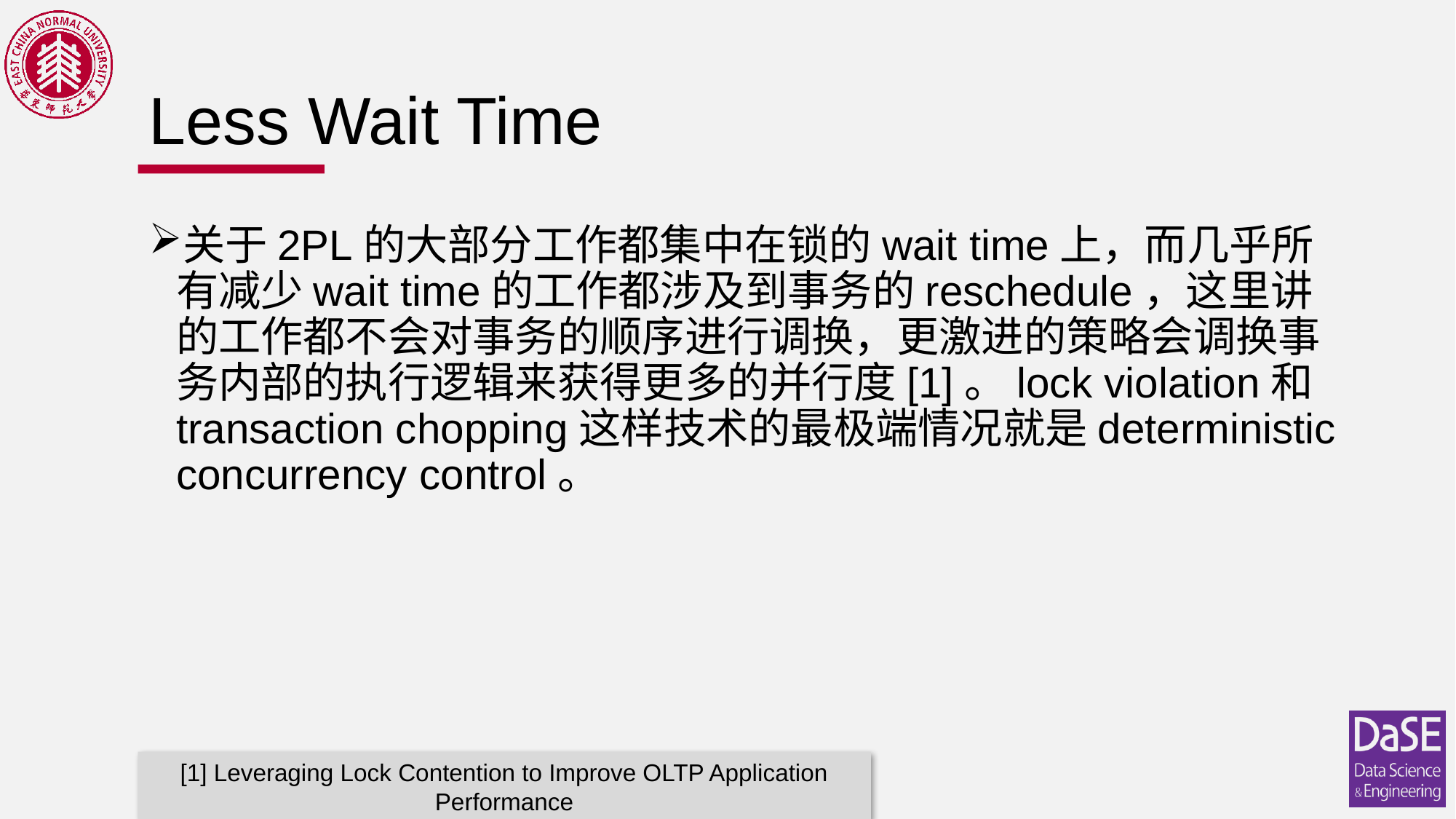

# Less Wait Time
关于2PL的大部分工作都集中在锁的wait time上，而几乎所有减少wait time的工作都涉及到事务的reschedule，这里讲的工作都不会对事务的顺序进行调换，更激进的策略会调换事务内部的执行逻辑来获得更多的并行度[1]。lock violation和transaction chopping这样技术的最极端情况就是deterministic concurrency control。
[1] Leveraging Lock Contention to Improve OLTP Application Performance